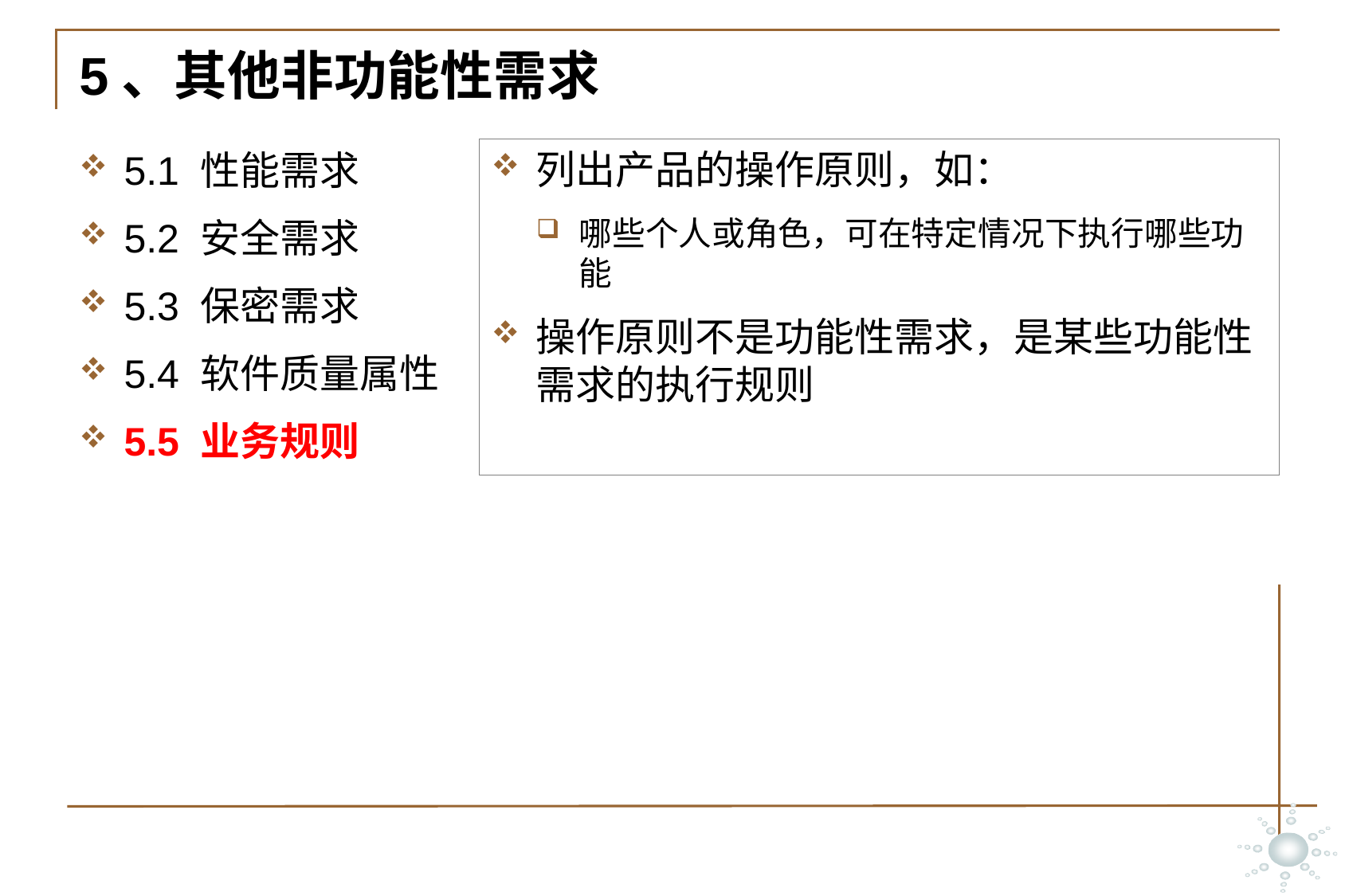

# 5、其他非功能性需求
列出产品的操作原则，如：
哪些个人或角色，可在特定情况下执行哪些功能
操作原则不是功能性需求，是某些功能性需求的执行规则
5.1 性能需求
5.2 安全需求
5.3 保密需求
5.4 软件质量属性
5.5 业务规则
39